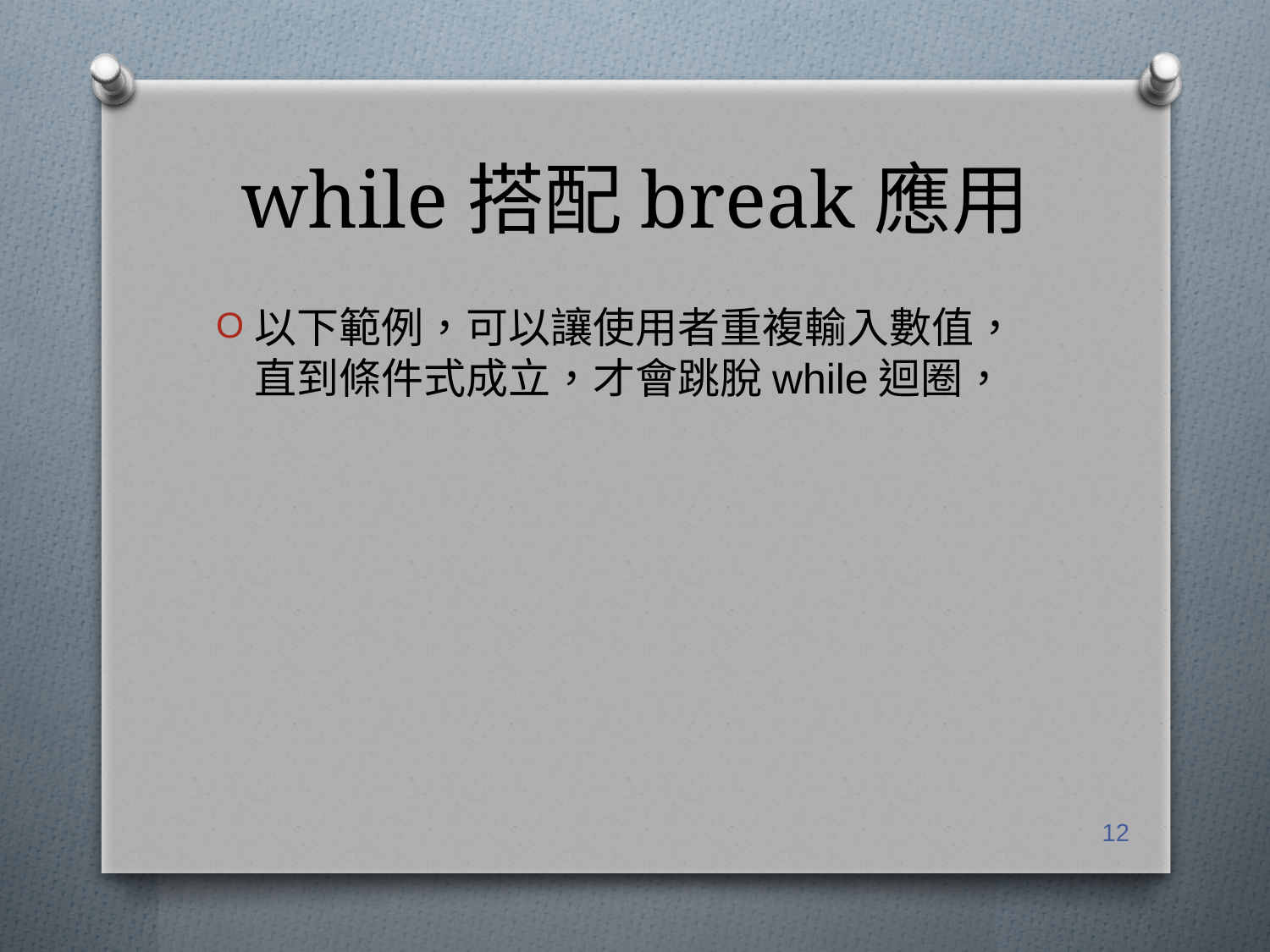

# while搭配break應用
以下範例，可以讓使用者重複輸入數值，直到條件式成立，才會跳脫while迴圈，
12